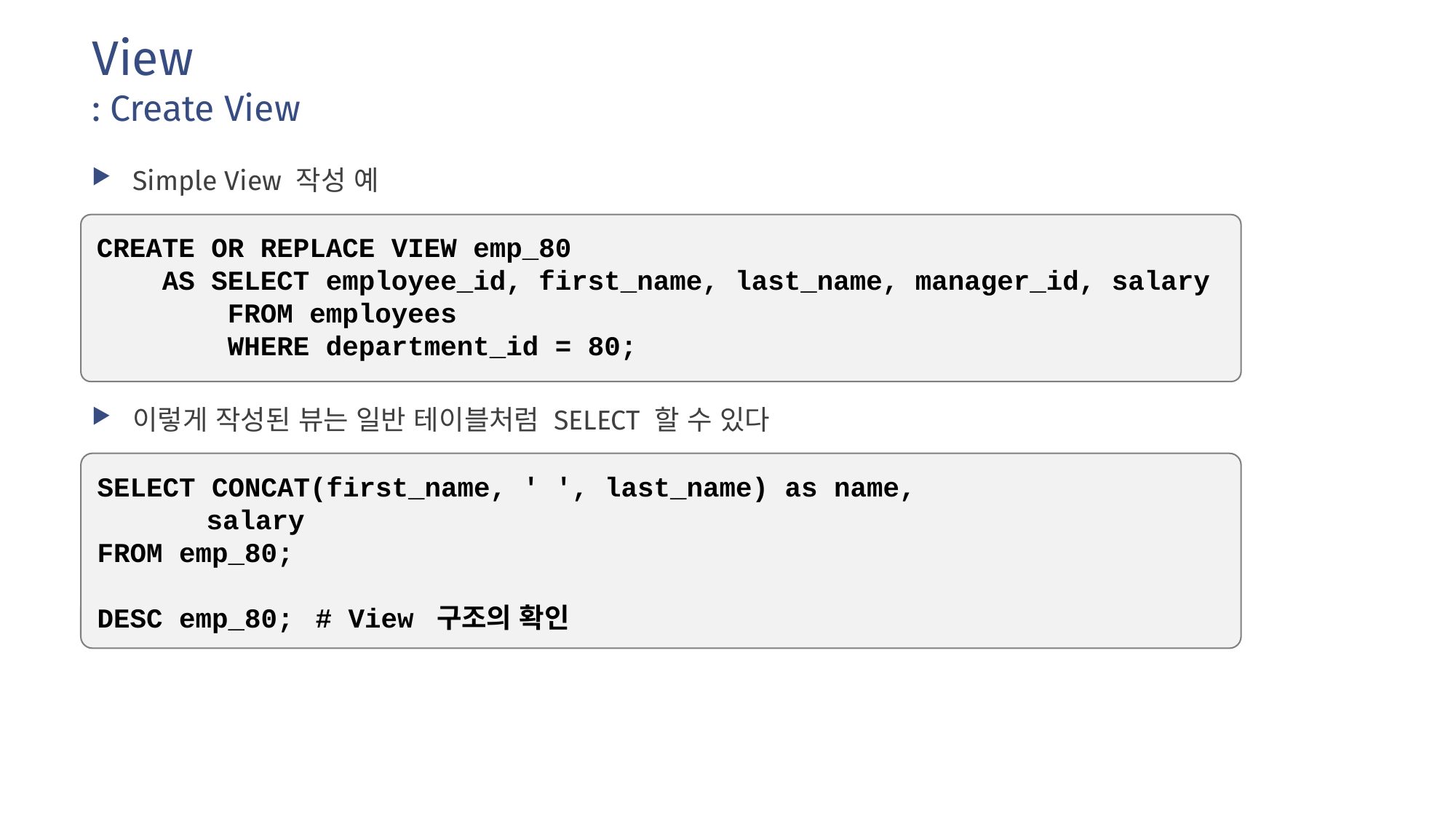

# View : Create View
Simple View 작성 예

이렇게 작성된 뷰는 일반 테이블처럼 SELECT 할 수 있다
CREATE OR REPLACE VIEW emp_80
    AS SELECT employee_id, first_name, last_name, manager_id, salary
        FROM employees
        WHERE department_id = 80;
SELECT CONCAT(first_name, ' ', last_name) as name,
		salary
FROM emp_80;

DESC emp_80;	# View 구조의 확인